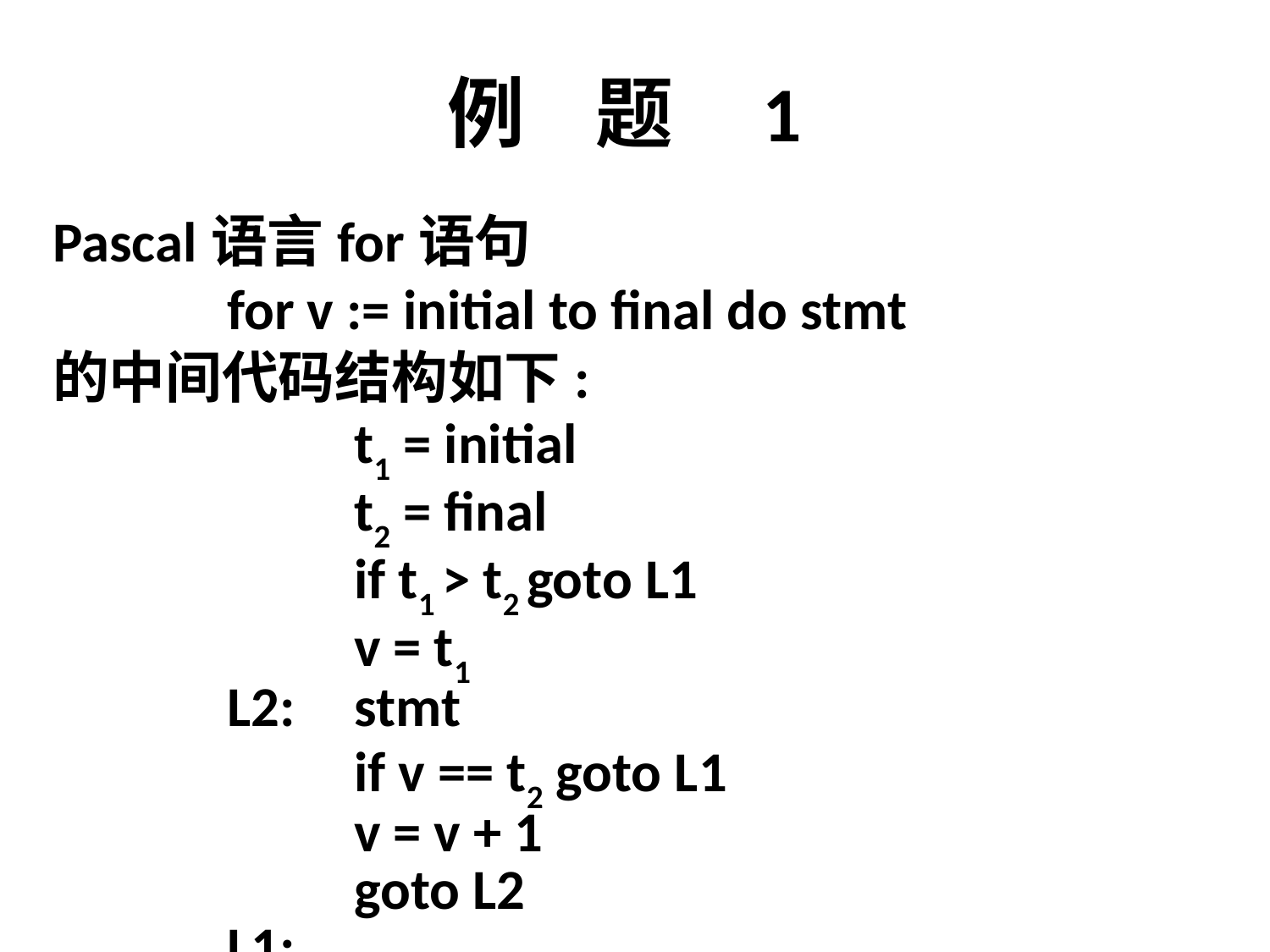

# 例    题    1
Pascal语言for语句
		for v := initial to final do stmt
的中间代码结构如下:
			t1 = initial
			t2 = final
			if t1 > t2 goto L1
			v = t1
  		L2:	stmt
			if v == t2 goto L1
			v = v + 1
			goto L2
  		L1: